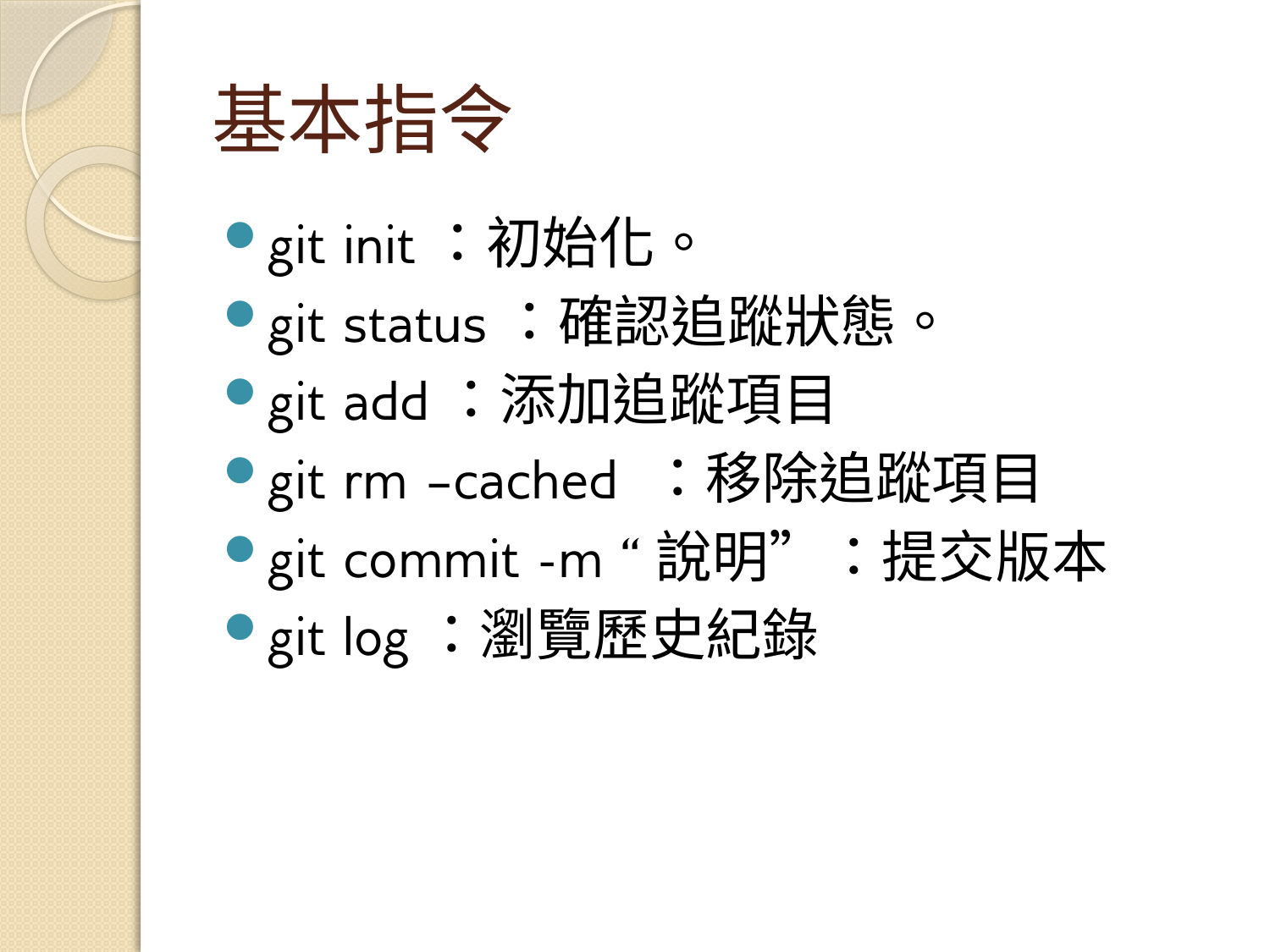

# 基本指令
git init：初始化。
git status：確認追蹤狀態。
git add：添加追蹤項目
git rm –cached ：移除追蹤項目
git commit -m “說明”：提交版本
git log：瀏覽歷史紀錄